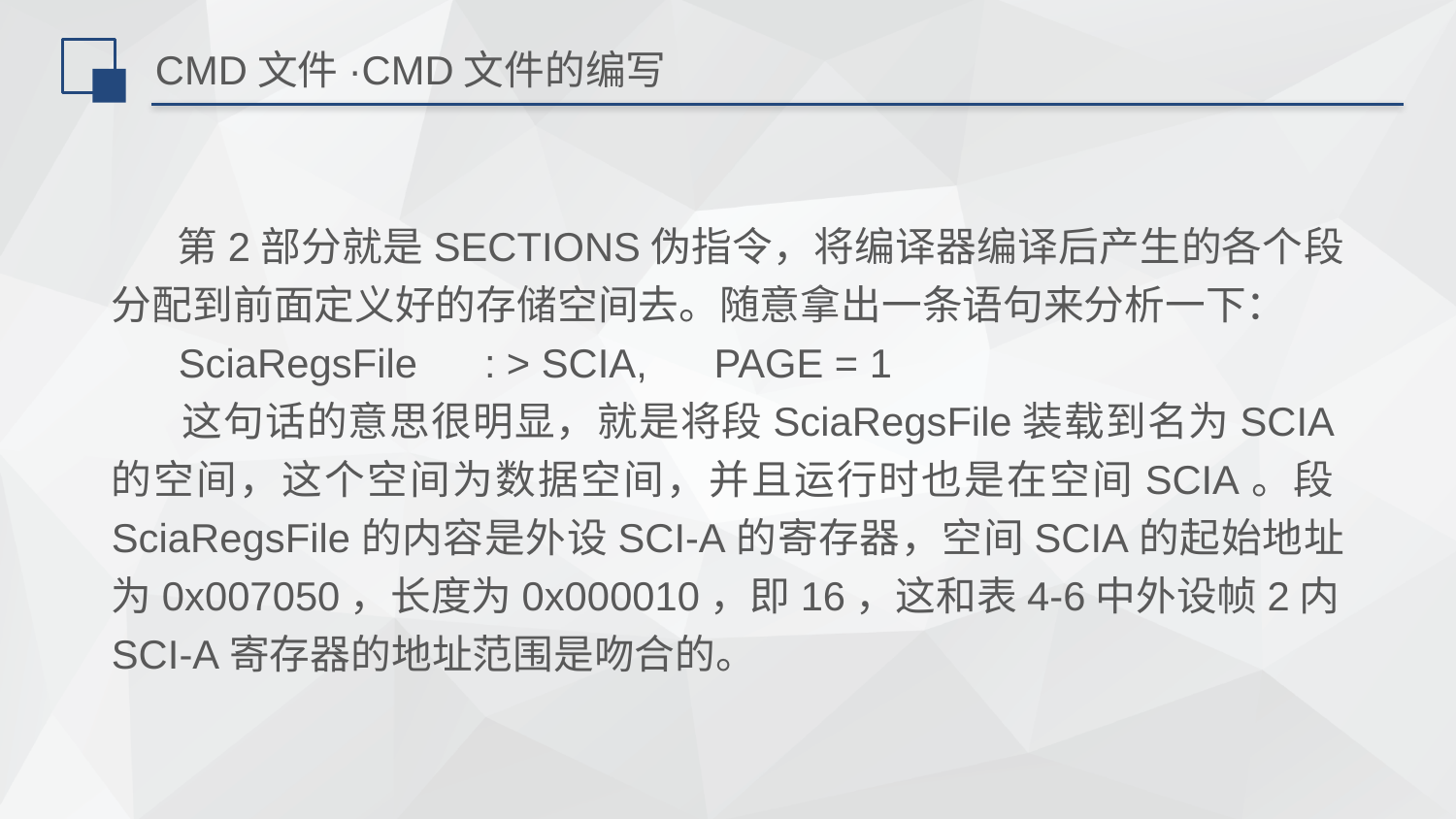

# CMD文件·CMD文件的编写
      第2部分就是SECTIONS伪指令，将编译器编译后产生的各个段分配到前面定义好的存储空间去。随意拿出一条语句来分析一下：
      SciaRegsFile      : > SCIA,      PAGE = 1
      这句话的意思很明显，就是将段SciaRegsFile装载到名为SCIA的空间，这个空间为数据空间，并且运行时也是在空间SCIA。段SciaRegsFile的内容是外设SCI-A的寄存器，空间SCIA的起始地址为0x007050，长度为0x000010，即16，这和表4-6中外设帧2内SCI-A寄存器的地址范围是吻合的。